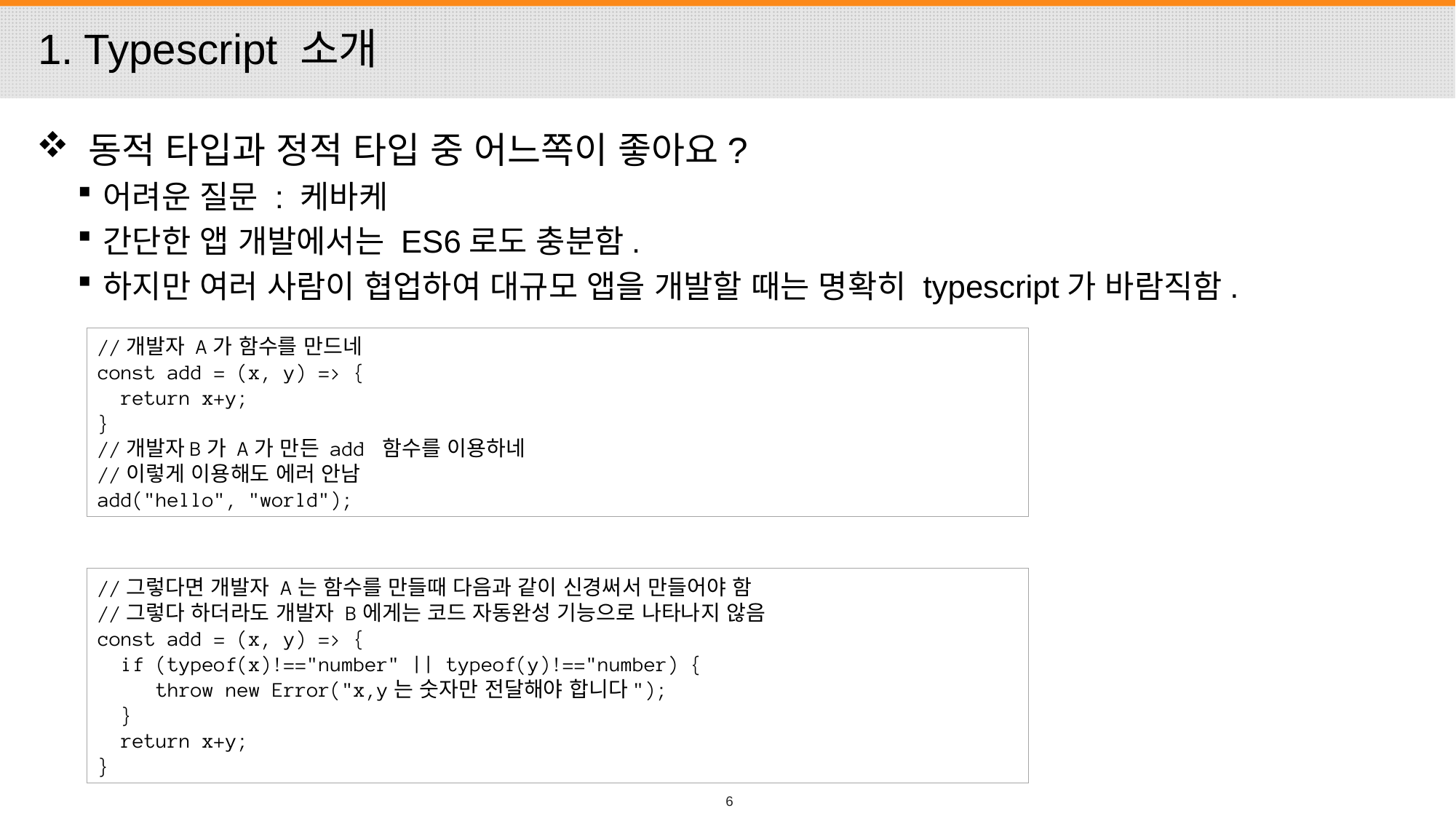

# 1. Typescript 소개
 동적 타입과 정적 타입 중 어느쪽이 좋아요?
어려운 질문 : 케바케
간단한 앱 개발에서는 ES6로도 충분함.
하지만 여러 사람이 협업하여 대규모 앱을 개발할 때는 명확히 typescript가 바람직함.

//개발자 A가 함수를 만드네
const add = (x, y) => {
  return x+y;
}
//개발자B가 A가 만든 add 함수를 이용하네
//이렇게 이용해도 에러 안남
add("hello", "world");
//그렇다면 개발자 A는 함수를 만들때 다음과 같이 신경써서 만들어야 함
//그렇다 하더라도 개발자 B에게는 코드 자동완성 기능으로 나타나지 않음
const add = (x, y) => {
  if (typeof(x)!=="number" || typeof(y)!=="number) {
     throw new Error("x,y는 숫자만 전달해야 합니다");
  }
  return x+y;
}